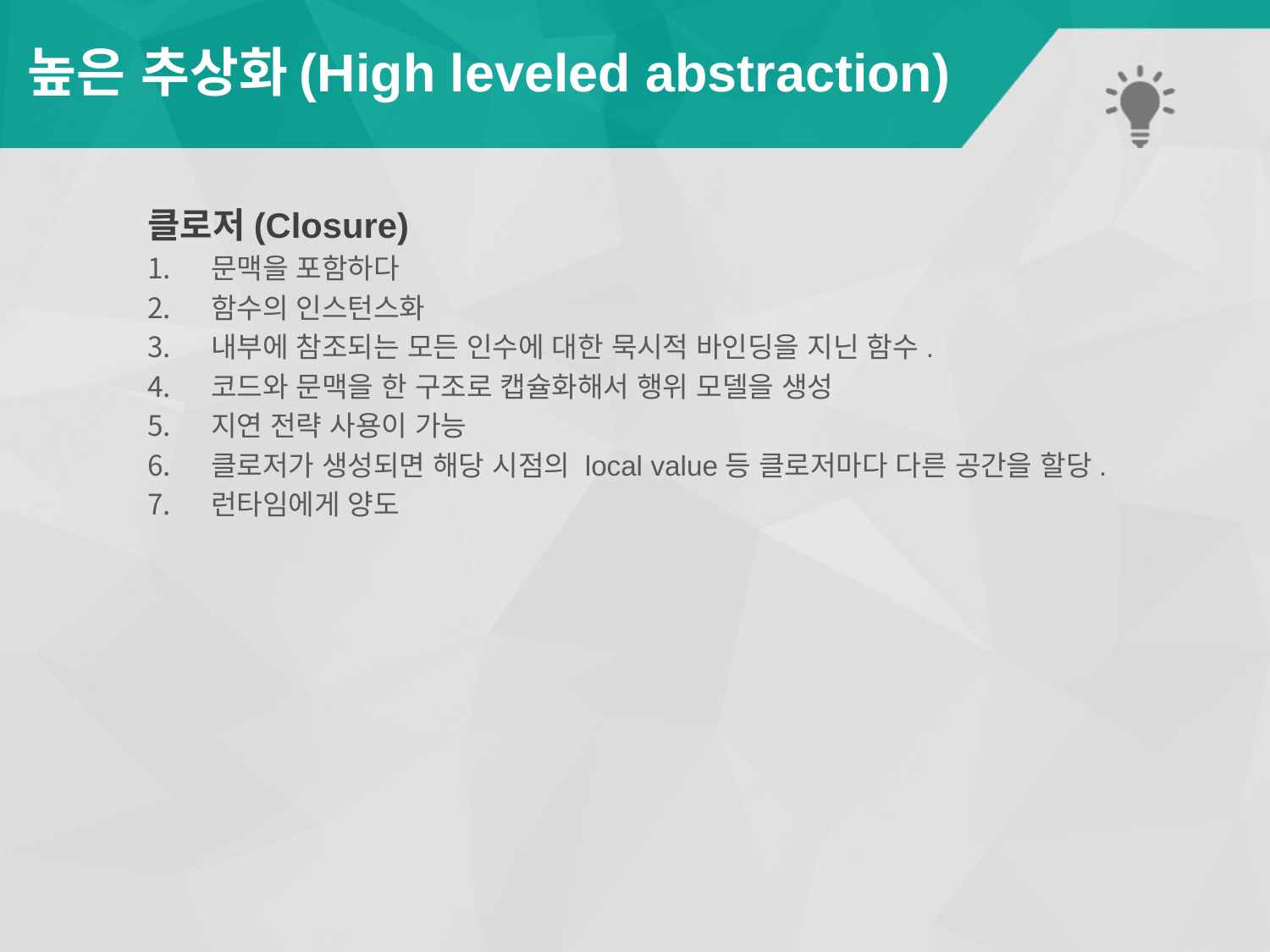

# 높은 추상화(High leveled abstraction)
클로저(Closure)
문맥을 포함하다
함수의 인스턴스화
내부에 참조되는 모든 인수에 대한 묵시적 바인딩을 지닌 함수.
코드와 문맥을 한 구조로 캡슐화해서 행위 모델을 생성
지연 전략 사용이 가능
클로저가 생성되면 해당 시점의 local value등 클로저마다 다른 공간을 할당.
런타임에게 양도